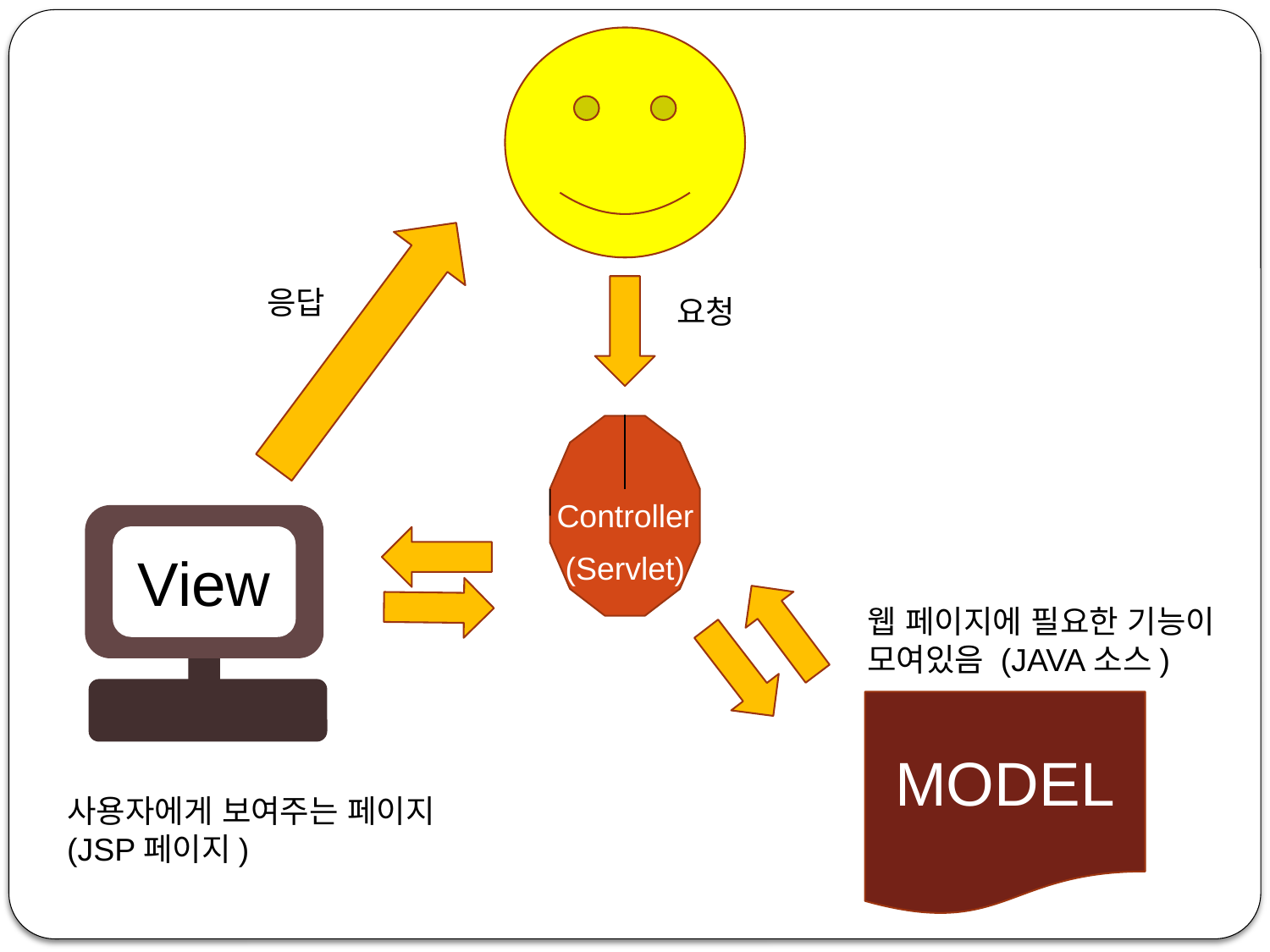

응답

요청

Controller

Model
View

(Servlet)

웹 페이지에 필요한 기능이
모여있음 (JAVA소스)

MODEL
사용자에게 보여주는 페이지
(JSP페이지)